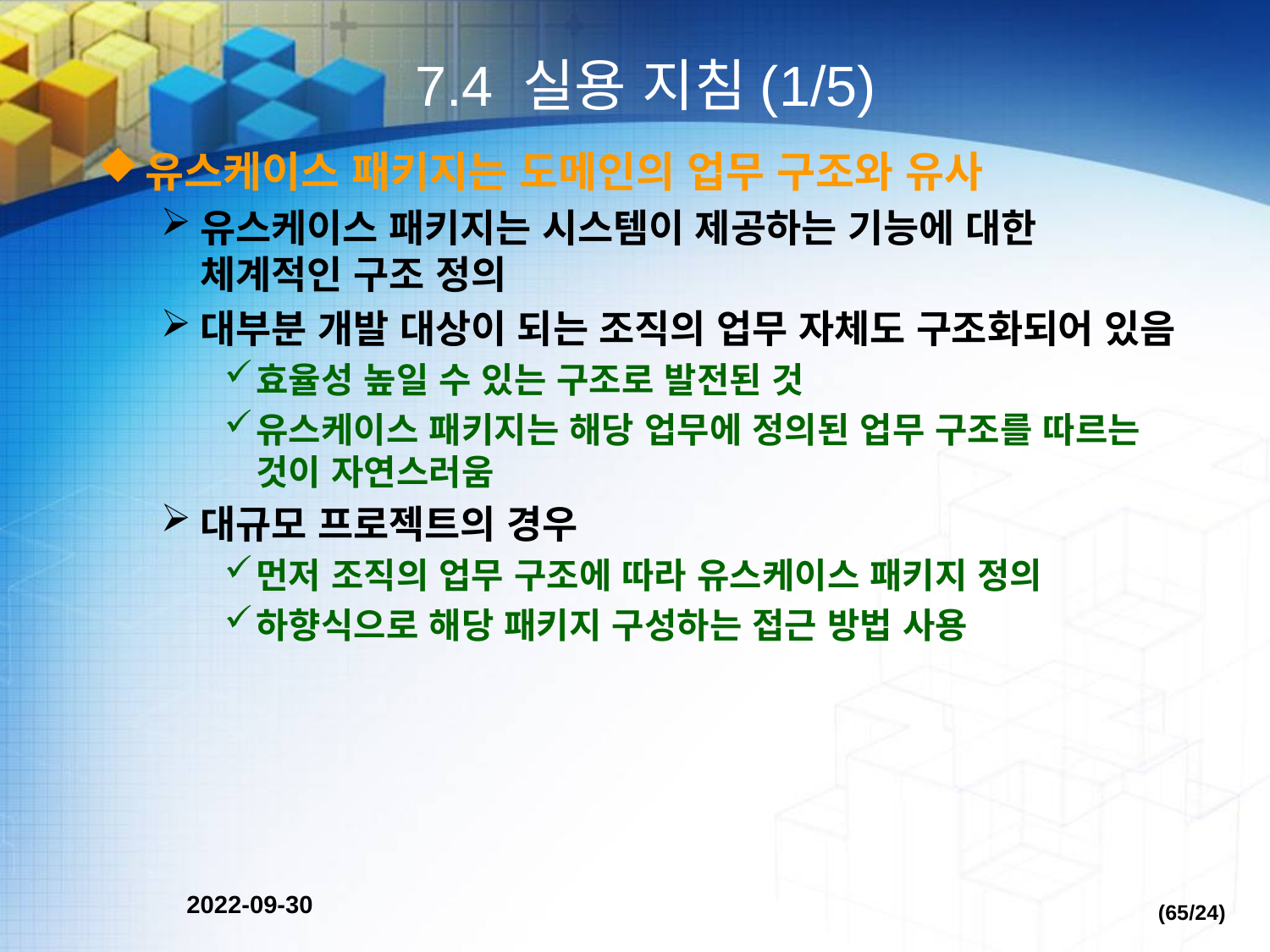

# 7.4 실용 지침(1/5)
유스케이스 패키지는 도메인의 업무 구조와 유사
유스케이스 패키지는 시스템이 제공하는 기능에 대한 체계적인 구조 정의
대부분 개발 대상이 되는 조직의 업무 자체도 구조화되어 있음
효율성 높일 수 있는 구조로 발전된 것
유스케이스 패키지는 해당 업무에 정의된 업무 구조를 따르는 것이 자연스러움
대규모 프로젝트의 경우
먼저 조직의 업무 구조에 따라 유스케이스 패키지 정의
하향식으로 해당 패키지 구성하는 접근 방법 사용
(65/24)
2022-09-30